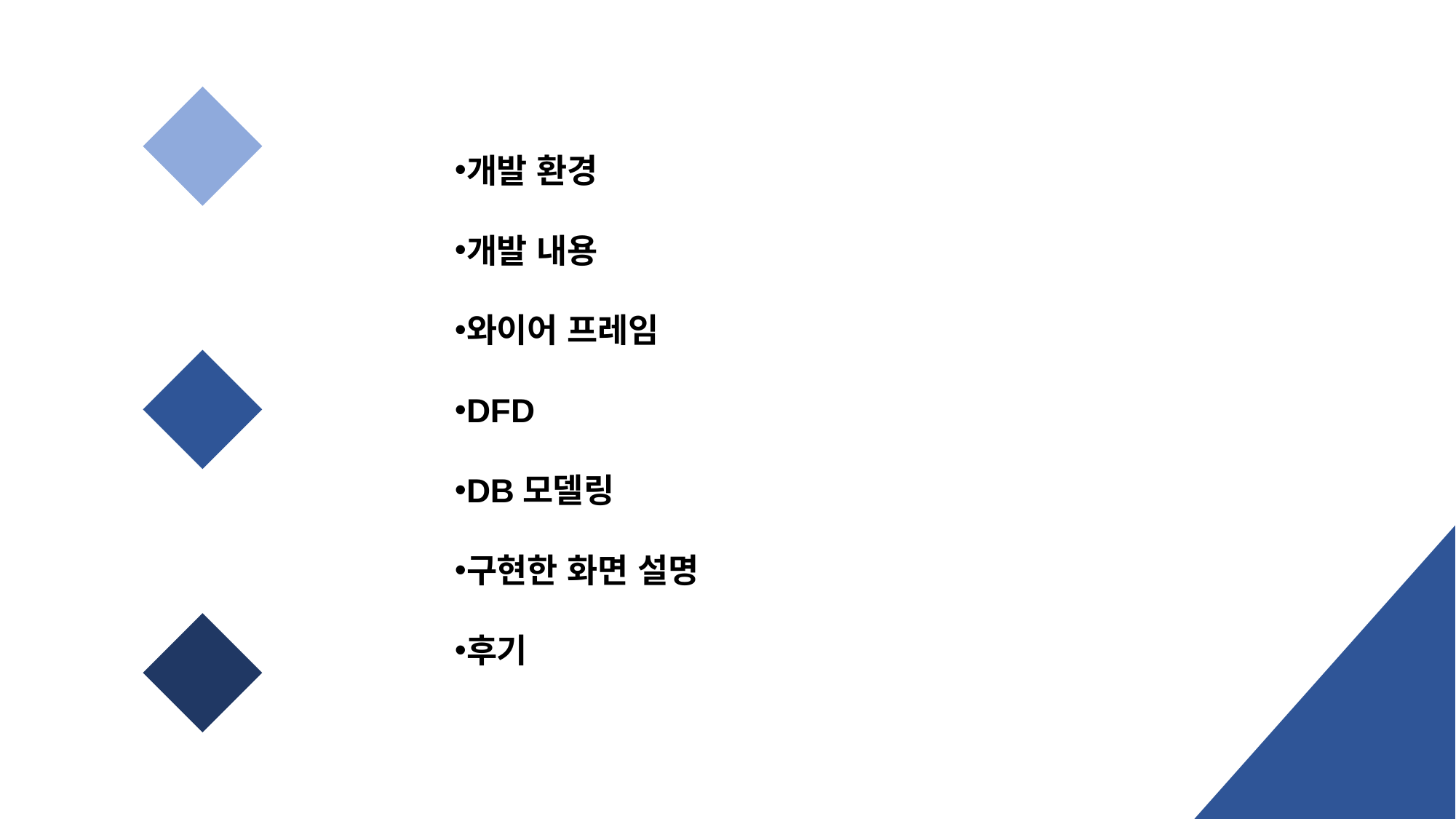

개발 환경

개발 내용

와이어 프레임

DFD

DB모델링

구현한 화면 설명

후기